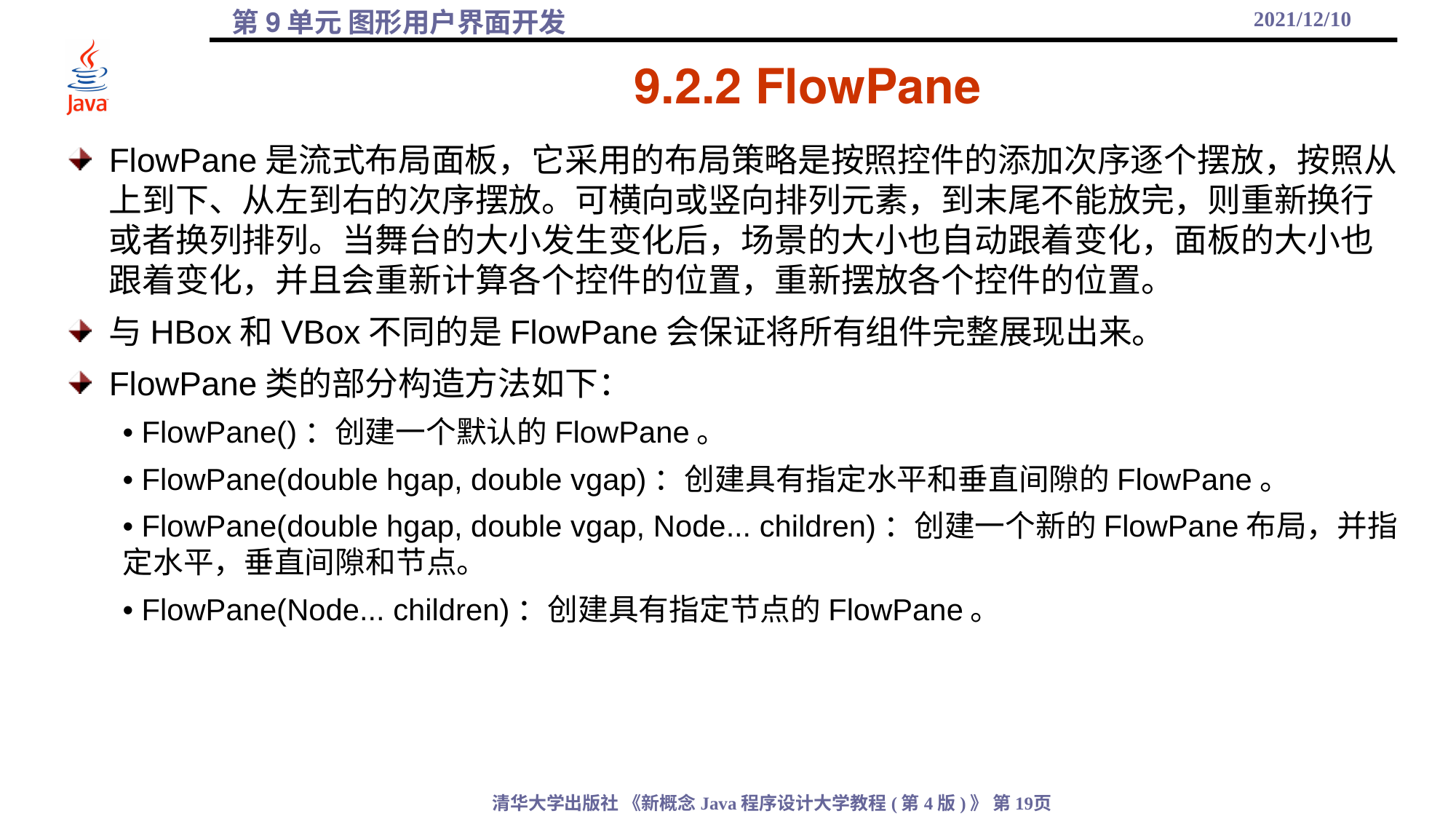

2021/12/10
# 9.2.2 FlowPane
FlowPane是流式布局面板，它采用的布局策略是按照控件的添加次序逐个摆放，按照从上到下、从左到右的次序摆放。可横向或竖向排列元素，到末尾不能放完，则重新换行或者换列排列。当舞台的大小发生变化后，场景的大小也自动跟着变化，面板的大小也跟着变化，并且会重新计算各个控件的位置，重新摆放各个控件的位置。
与HBox和VBox不同的是FlowPane会保证将所有组件完整展现出来。
FlowPane类的部分构造方法如下：
• FlowPane()：创建一个默认的FlowPane。
• FlowPane(double hgap, double vgap)：创建具有指定水平和垂直间隙的FlowPane。
• FlowPane(double hgap, double vgap, Node... children)：创建一个新的FlowPane布局，并指定水平，垂直间隙和节点。
• FlowPane(Node... children)：创建具有指定节点的FlowPane。